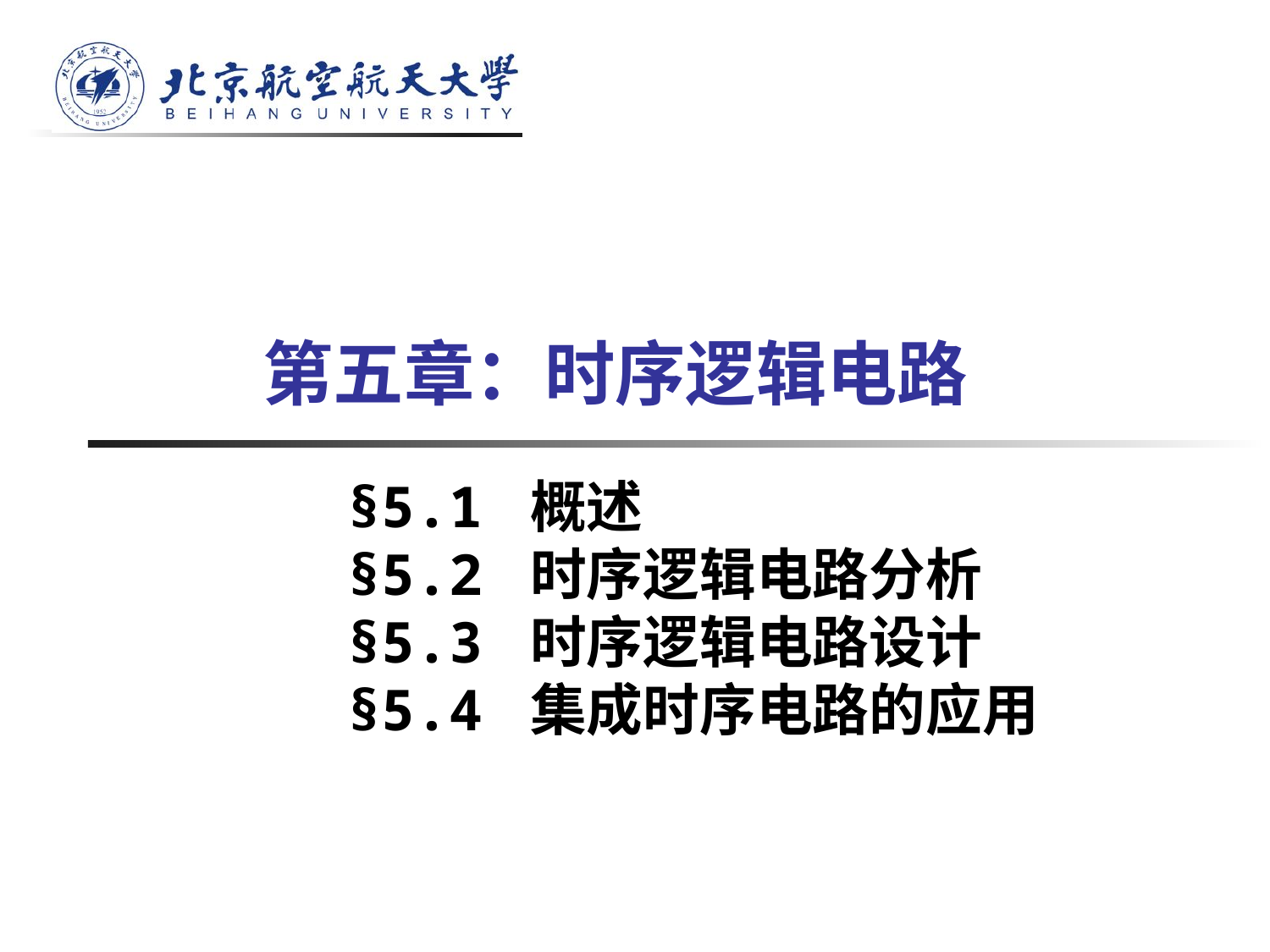

# 第五章：时序逻辑电路
§5.1 概述
§5.2 时序逻辑电路分析
§5.3 时序逻辑电路设计
§5.4 集成时序电路的应用